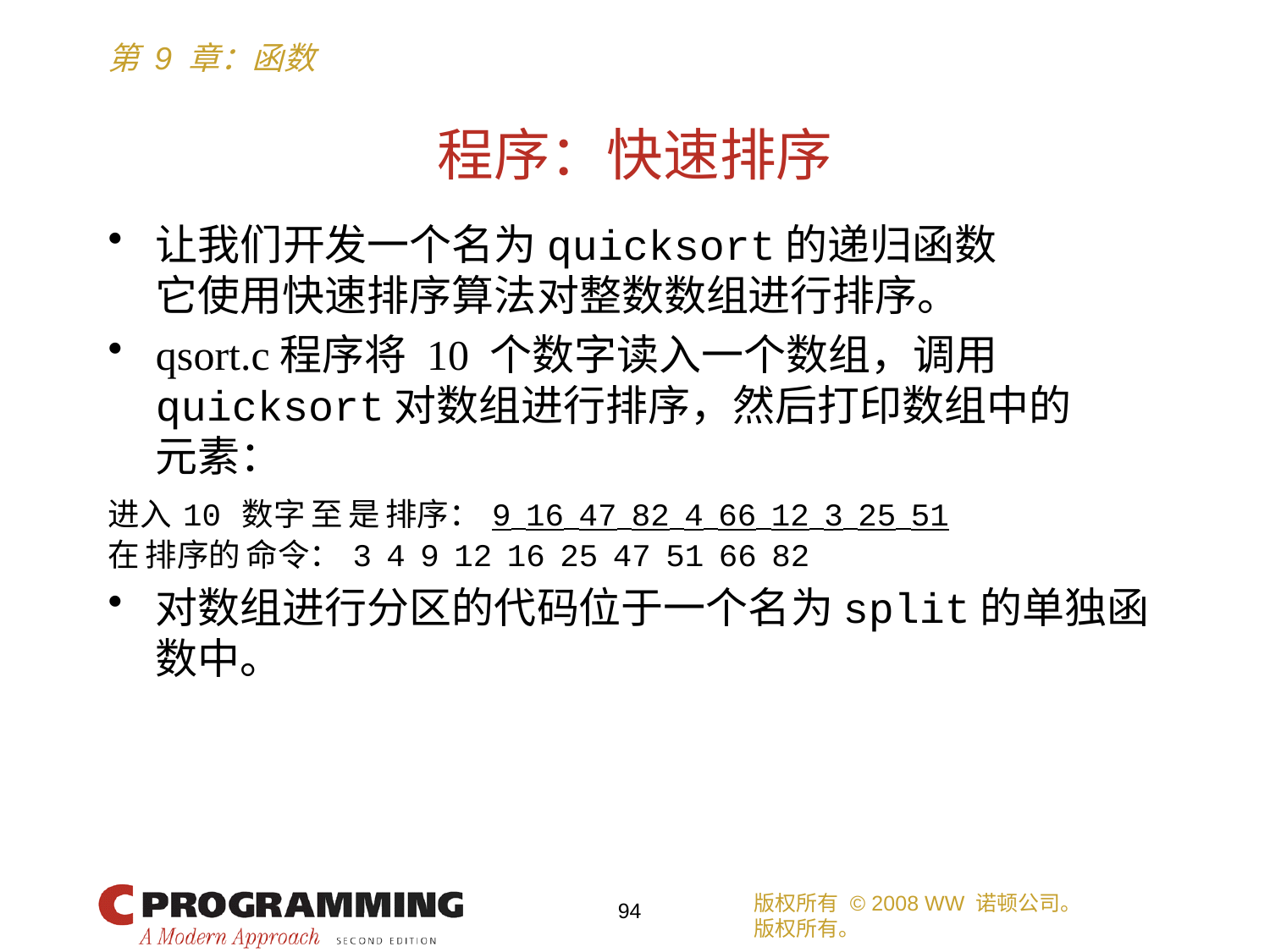

# 程序：快速排序
让我们开发一个名为quicksort的递归函数
它使用快速排序算法对整数数组进行排序。
qsort.c程序将 10 个数字读入一个数组，调用quicksort对数组进行排序，然后打印数组中的
元素：
进入 10 数字 至 是 排序： 9 16 47 82 4 66 12 3 25 51
在 排序的 命令： 3 4 9 12 16 25 47 51 66 82
对数组进行分区的代码位于一个名为split的单独函数中。
版权所有 © 2008 WW 诺顿公司。
版权所有。
94